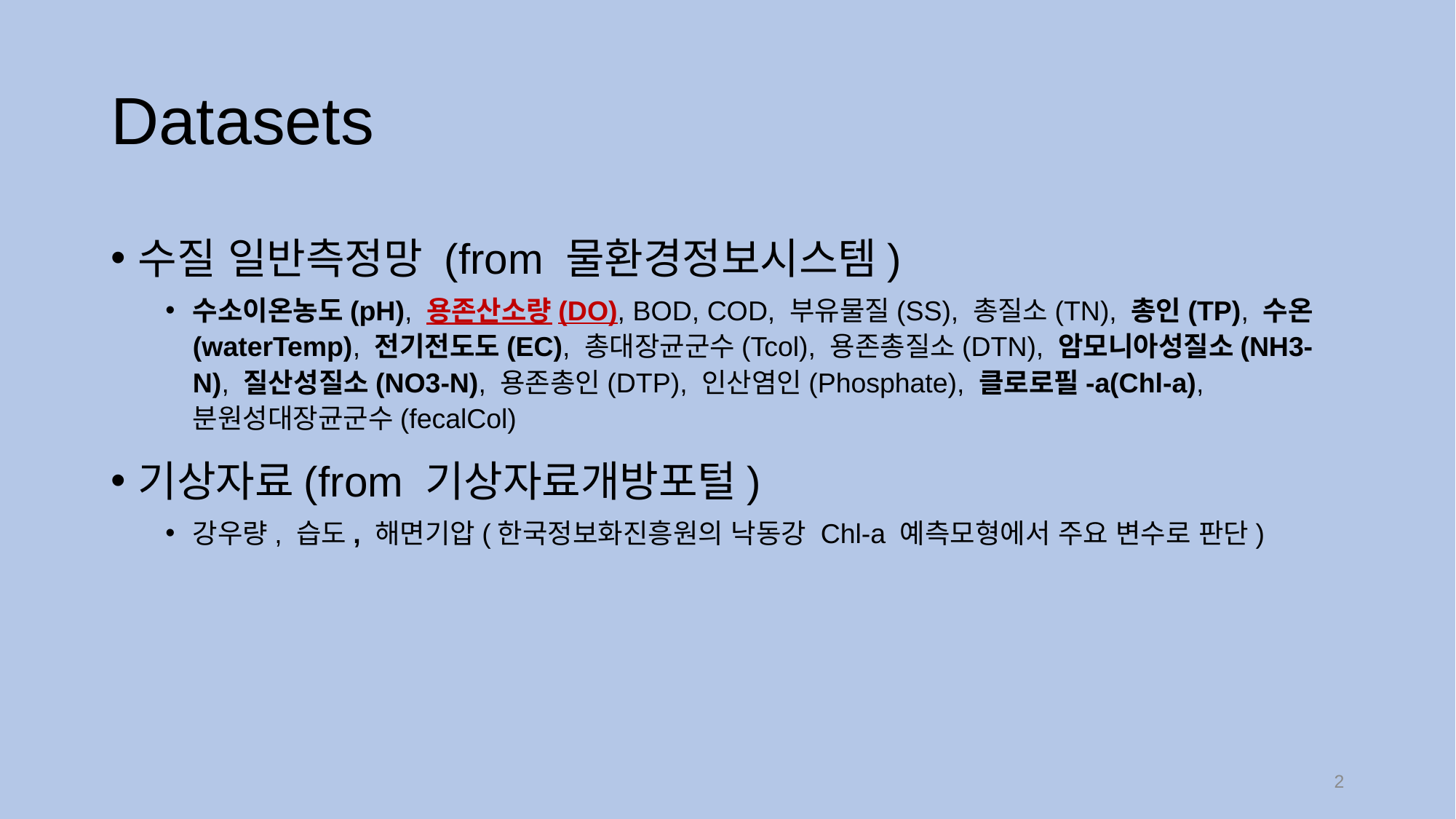

# Datasets
수질 일반측정망 (from 물환경정보시스템)
수소이온농도(pH), 용존산소량(DO), BOD, COD, 부유물질(SS), 총질소(TN), 총인(TP), 수온(waterTemp), 전기전도도(EC), 총대장균군수(Tcol), 용존총질소(DTN), 암모니아성질소(NH3-N), 질산성질소(NO3-N), 용존총인(DTP), 인산염인(Phosphate), 클로로필-a(Chl-a), 분원성대장균군수(fecalCol)
기상자료(from 기상자료개방포털)
강우량, 습도, 해면기압(한국정보화진흥원의 낙동강 Chl-a 예측모형에서 주요 변수로 판단)

2